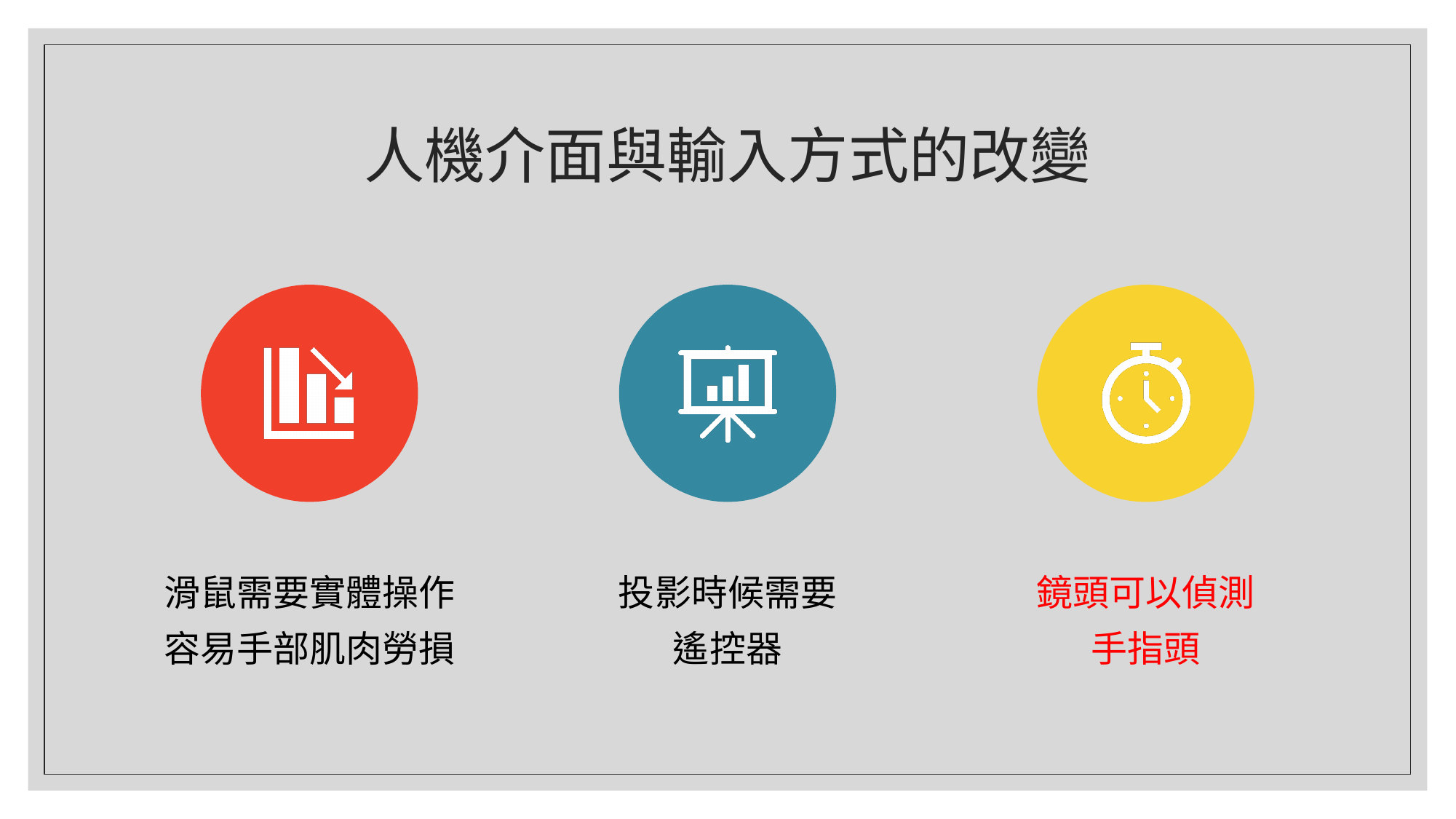

# 人機介面與輸入方式的改變
滑鼠需要實體操作
容易手部肌肉勞損
投影時候需要
遙控器
鏡頭可以偵測
手指頭